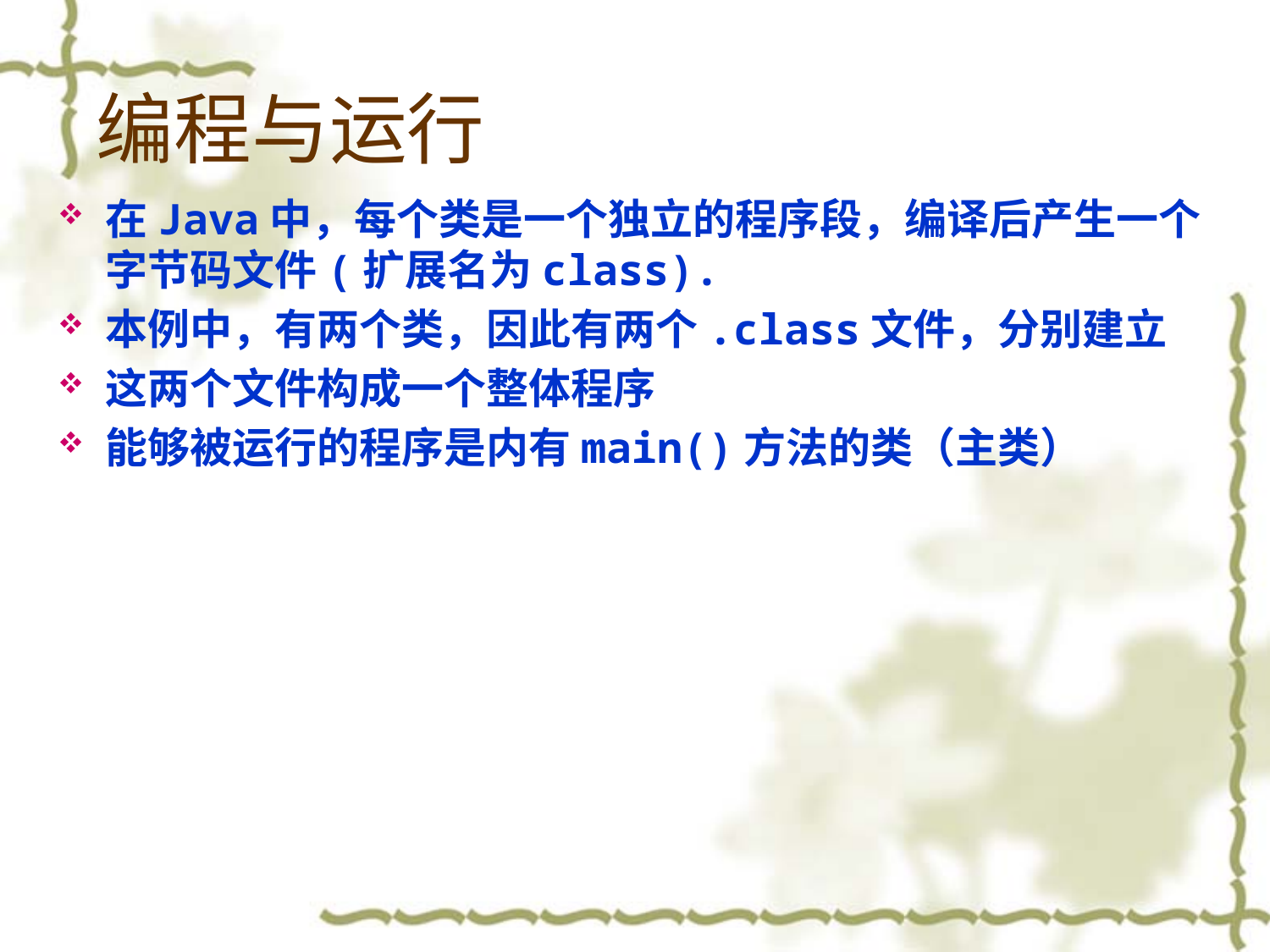

# 编程与运行
在Java中，每个类是一个独立的程序段，编译后产生一个字节码文件(扩展名为class).
本例中，有两个类，因此有两个.class文件，分别建立
这两个文件构成一个整体程序
能够被运行的程序是内有main()方法的类（主类）